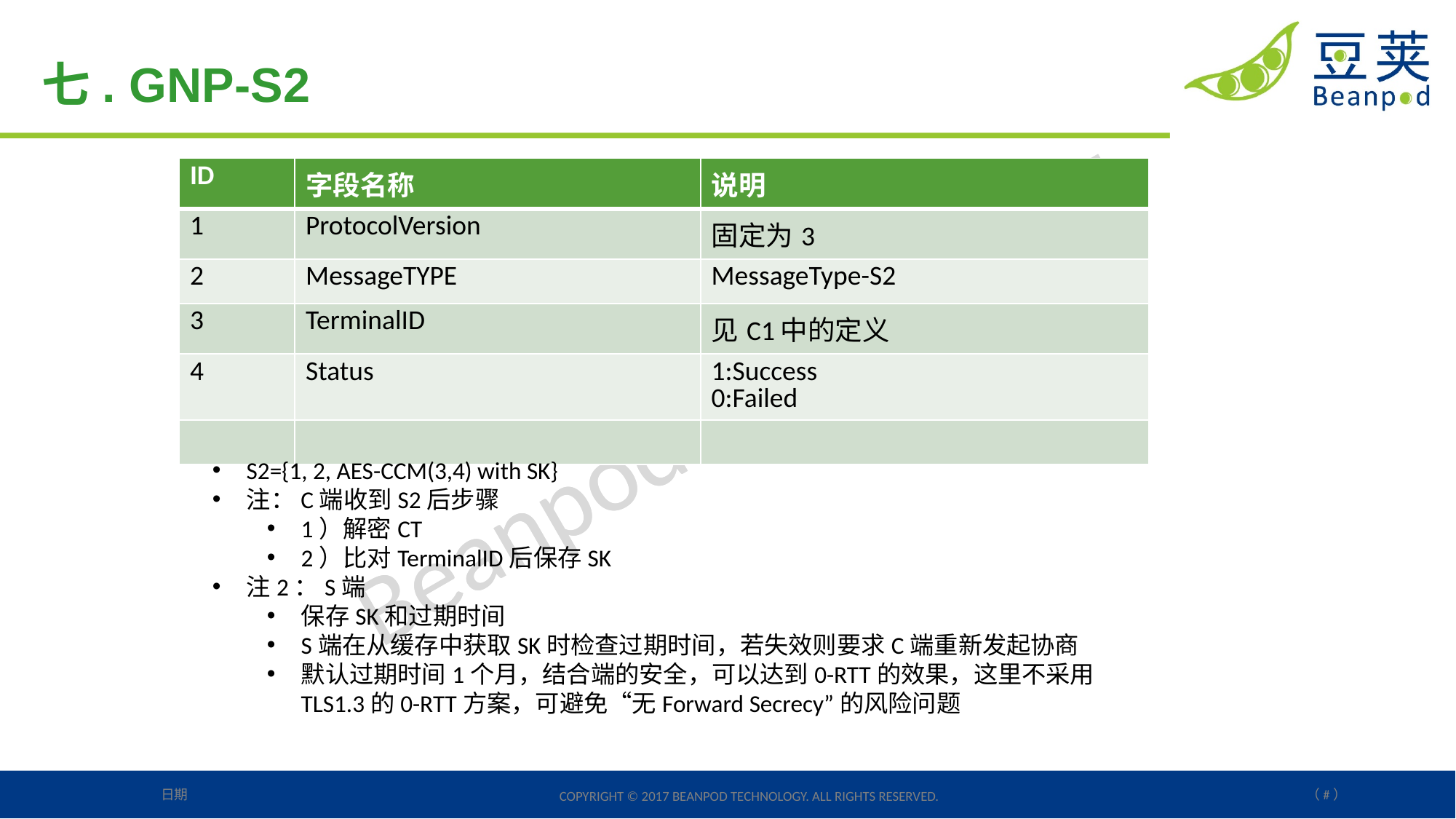

七. GNP-S2
| ID | 字段名称 | 说明 |
| --- | --- | --- |
| 1 | ProtocolVersion | 固定为3 |
| 2 | MessageTYPE | MessageType-S2 |
| 3 | TerminalID | 见C1中的定义 |
| 4 | Status | 1:Success 0:Failed |
|  |  |  |
S2={1, 2, AES-CCM(3,4) with SK}
注：C端收到S2后步骤
1）解密CT
2）比对TerminalID后保存SK
注2：S端
保存SK和过期时间
S端在从缓存中获取SK时检查过期时间，若失效则要求C端重新发起协商
默认过期时间1个月，结合端的安全，可以达到0-RTT的效果，这里不采用TLS1.3的0-RTT方案，可避免“无Forward Secrecy”的风险问题